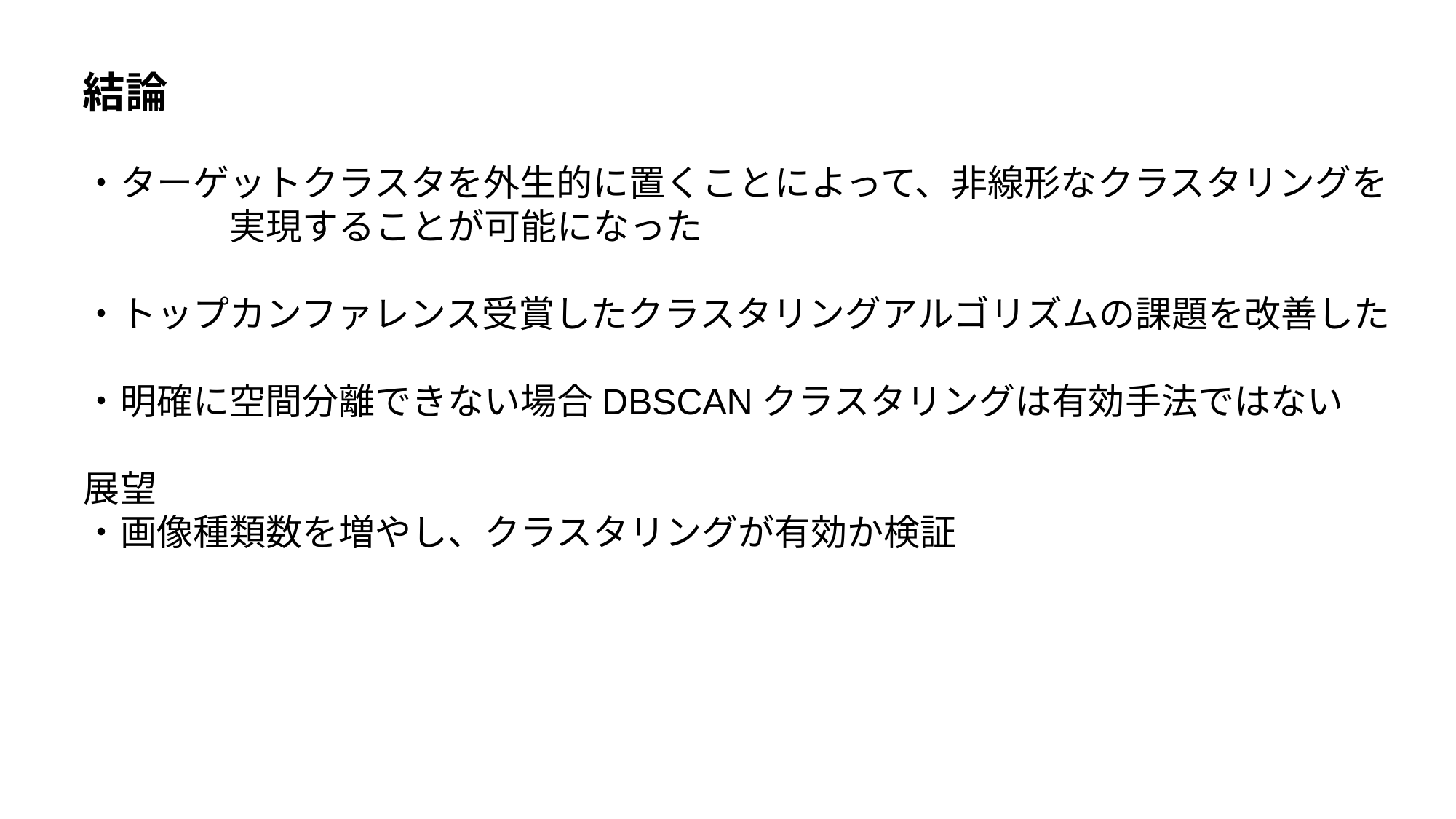

結論
・ターゲットクラスタを外生的に置くことによって、非線形なクラスタリングを　　　　実現することが可能になった

・トップカンファレンス受賞したクラスタリングアルゴリズムの課題を改善した

・明確に空間分離できない場合DBSCANクラスタリングは有効手法ではない

展望
・画像種類数を増やし、クラスタリングが有効か検証